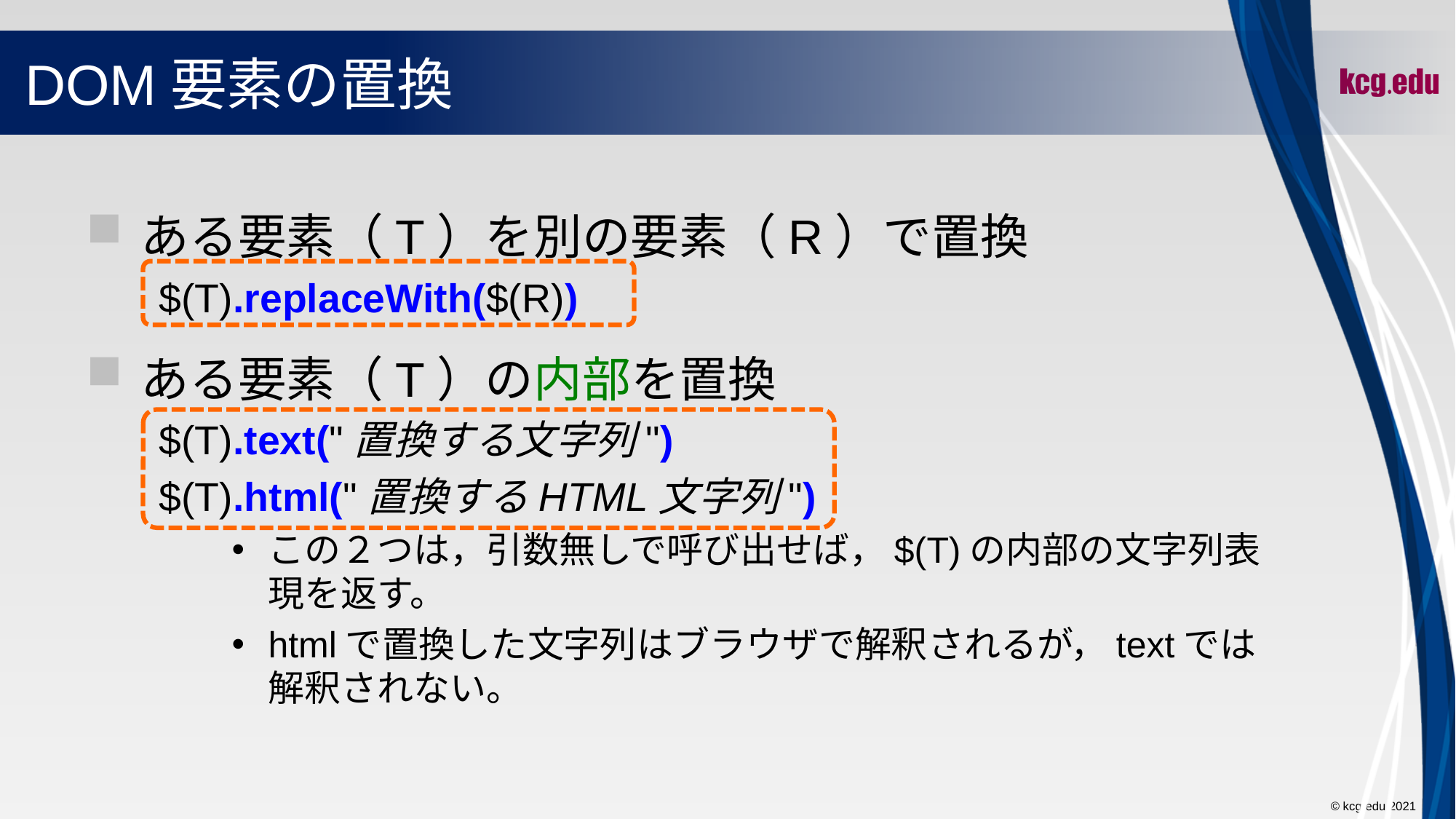

# DOM要素の置換
ある要素（T）を別の要素（R）で置換
$(T).replaceWith($(R))
ある要素（T）の内部を置換
$(T).text("置換する文字列")
$(T).html("置換するHTML文字列")
この２つは，引数無しで呼び出せば，$(T)の内部の文字列表現を返す。
htmlで置換した文字列はブラウザで解釈されるが，textでは解釈されない。